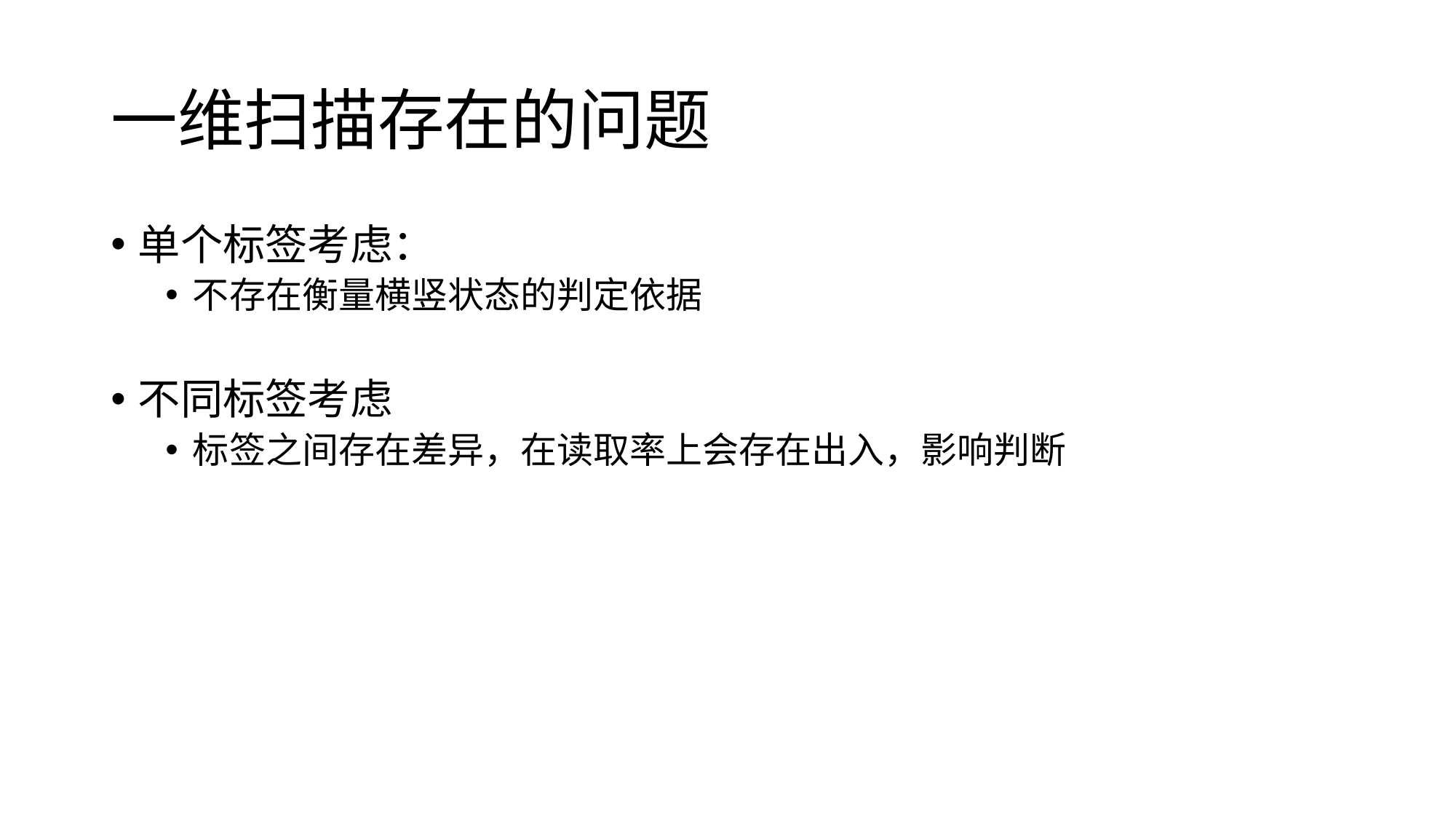

# 一维扫描存在的问题
单个标签考虑：
不存在衡量横竖状态的判定依据

不同标签考虑
标签之间存在差异，在读取率上会存在出入，影响判断